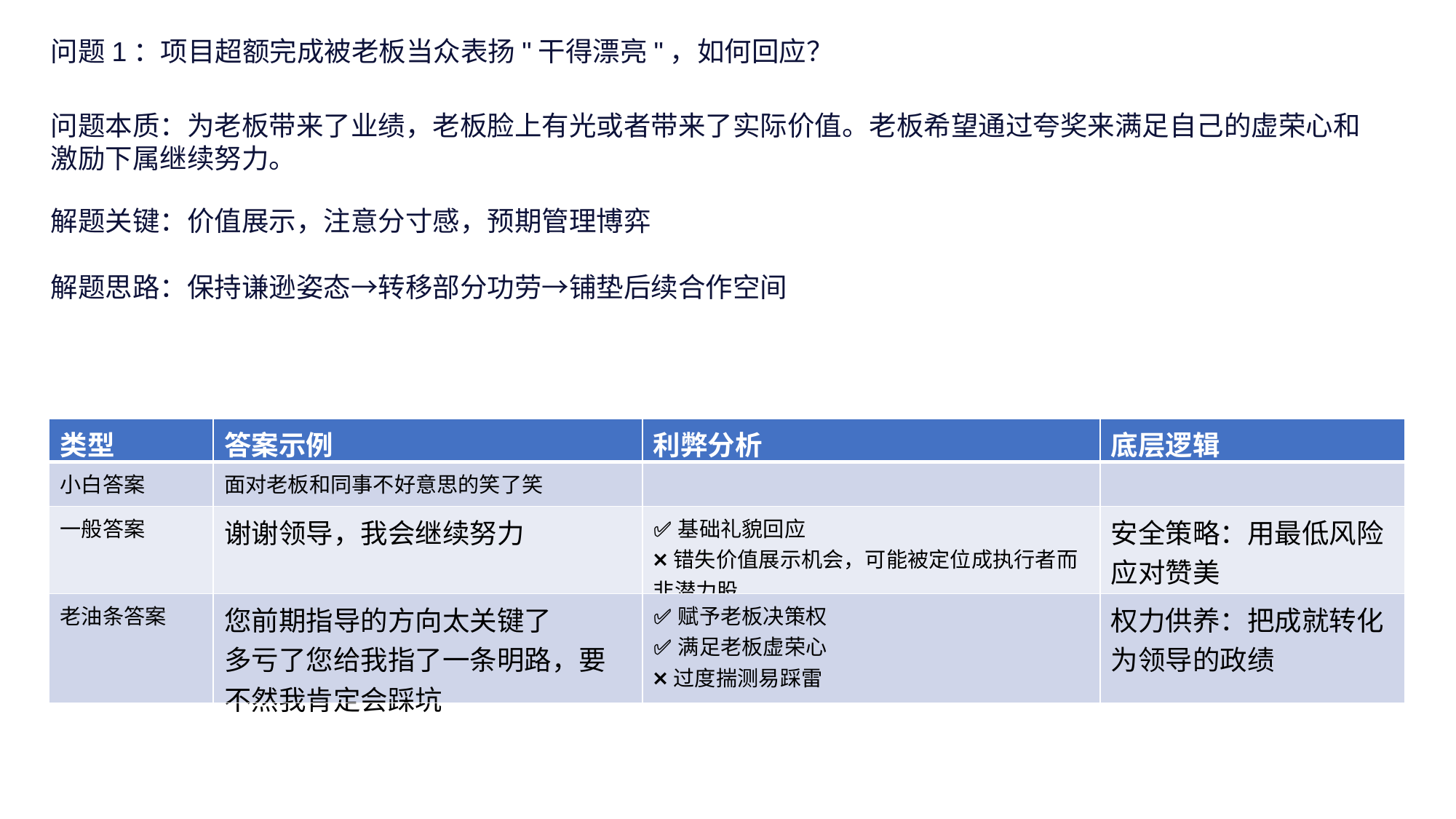

问题1：项目超额完成被老板当众表扬"干得漂亮"，如何回应？
问题本质：为老板带来了业绩，老板脸上有光或者带来了实际价值。老板希望通过夸奖来满足自己的虚荣心和激励下属继续努力。
解题关键：价值展示，注意分寸感，预期管理博弈
解题思路：保持谦逊姿态→转移部分功劳→铺垫后续合作空间
| 类型 | 答案示例 | 利弊分析 | 底层逻辑 |
| --- | --- | --- | --- |
| 小白答案 | 面对老板和同事不好意思的笑了笑 |  |  |
| 一般答案 | 谢谢领导，我会继续努力 | ✅基础礼貌回应 ❌错失价值展示机会，可能被定位成执行者而非潜力股 | 安全策略：用最低风险应对赞美 |
| 老油条答案 | 您前期指导的方向太关键了 多亏了您给我指了一条明路，要不然我肯定会踩坑 | ✅赋予老板决策权 ✅满足老板虚荣心 ❌过度揣测易踩雷 | 权力供养：把成就转化为领导的政绩 |